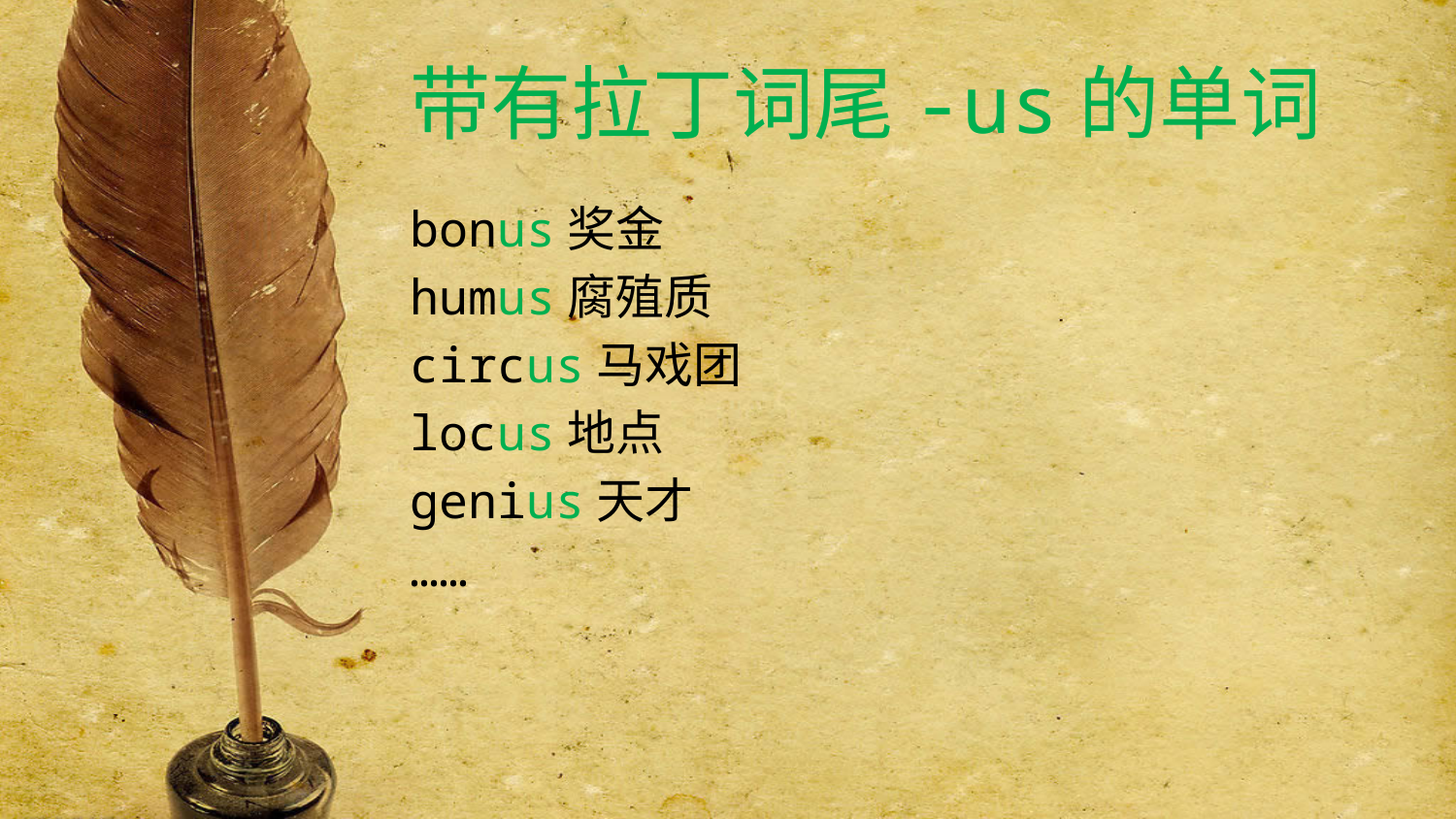

# 带有拉丁词尾-us的单词
bonus奖金
humus腐殖质
circus马戏团
locus地点
genius天才
……